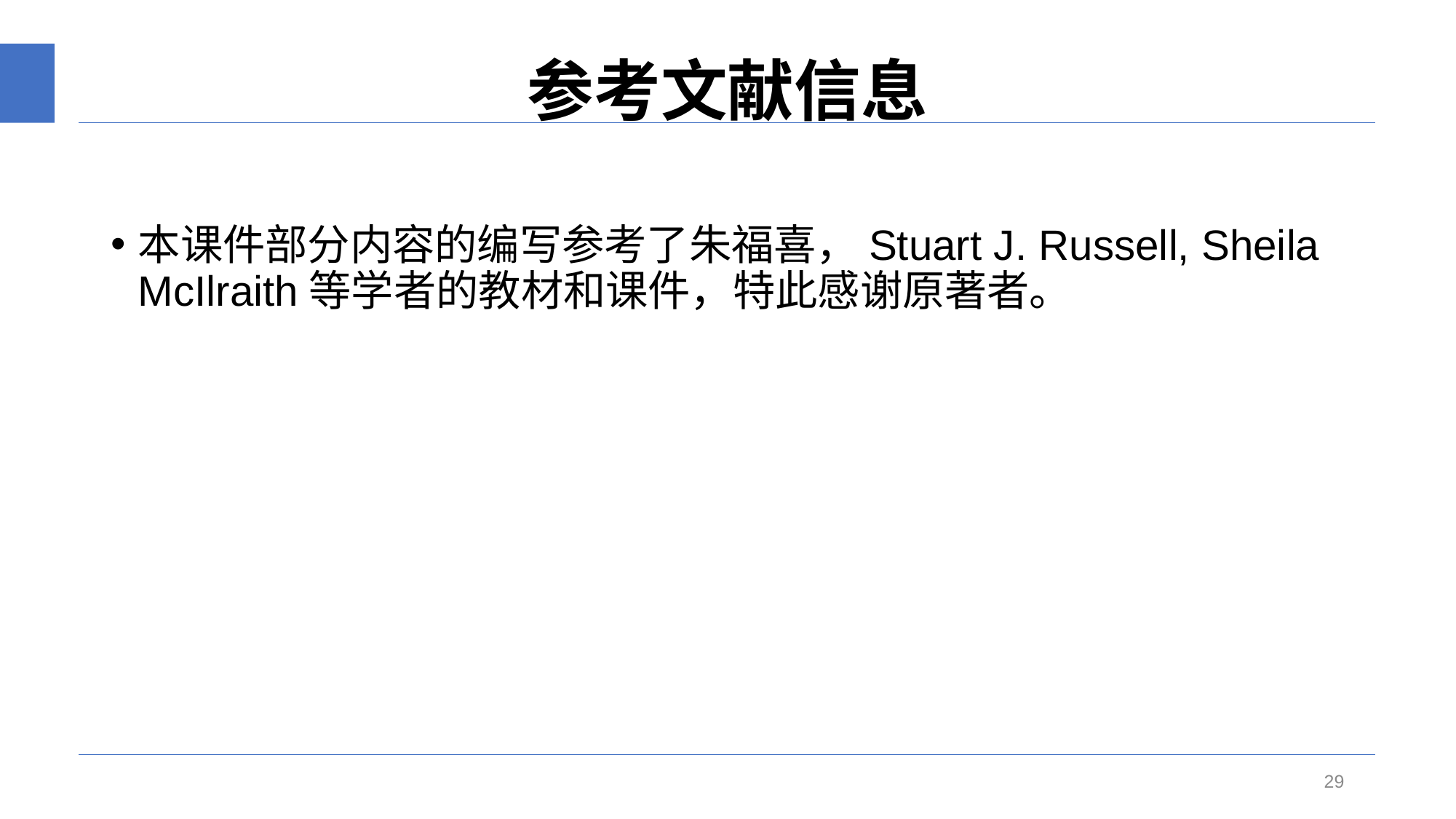

# 参考文献信息
本课件部分内容的编写参考了朱福喜，Stuart J. Russell, Sheila McIlraith等学者的教材和课件，特此感谢原著者。
29